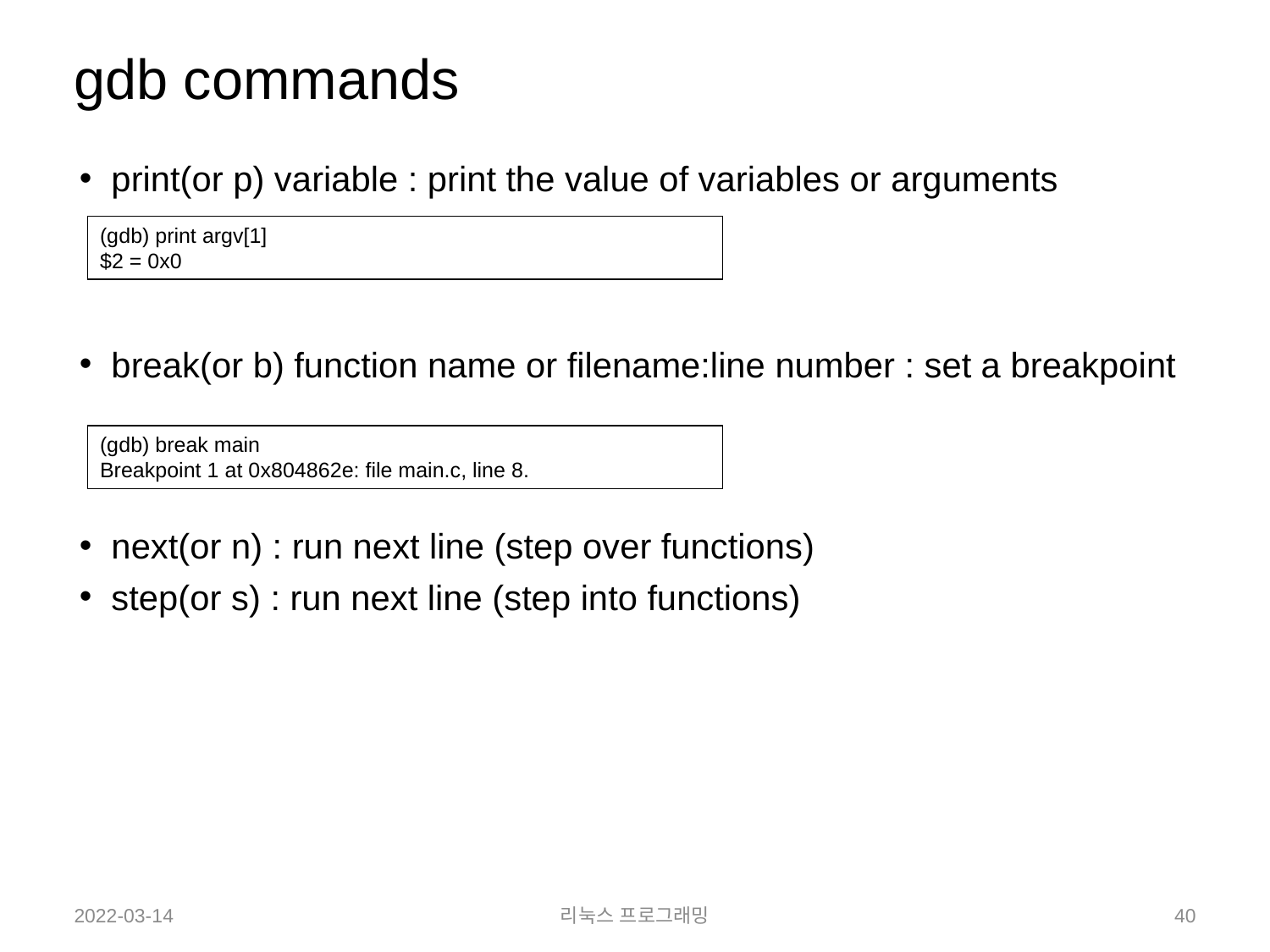

# gdb commands
print(or p) variable : print the value of variables or arguments

break(or b) function name or filename:line number : set a breakpoint

next(or n) : run next line (step over functions)
step(or s) : run next line (step into functions)
(gdb) print argv[1]
$2 = 0x0
(gdb) break main
Breakpoint 1 at 0x804862e: file main.c, line 8.
2022-03-14
리눅스 프로그래밍
40